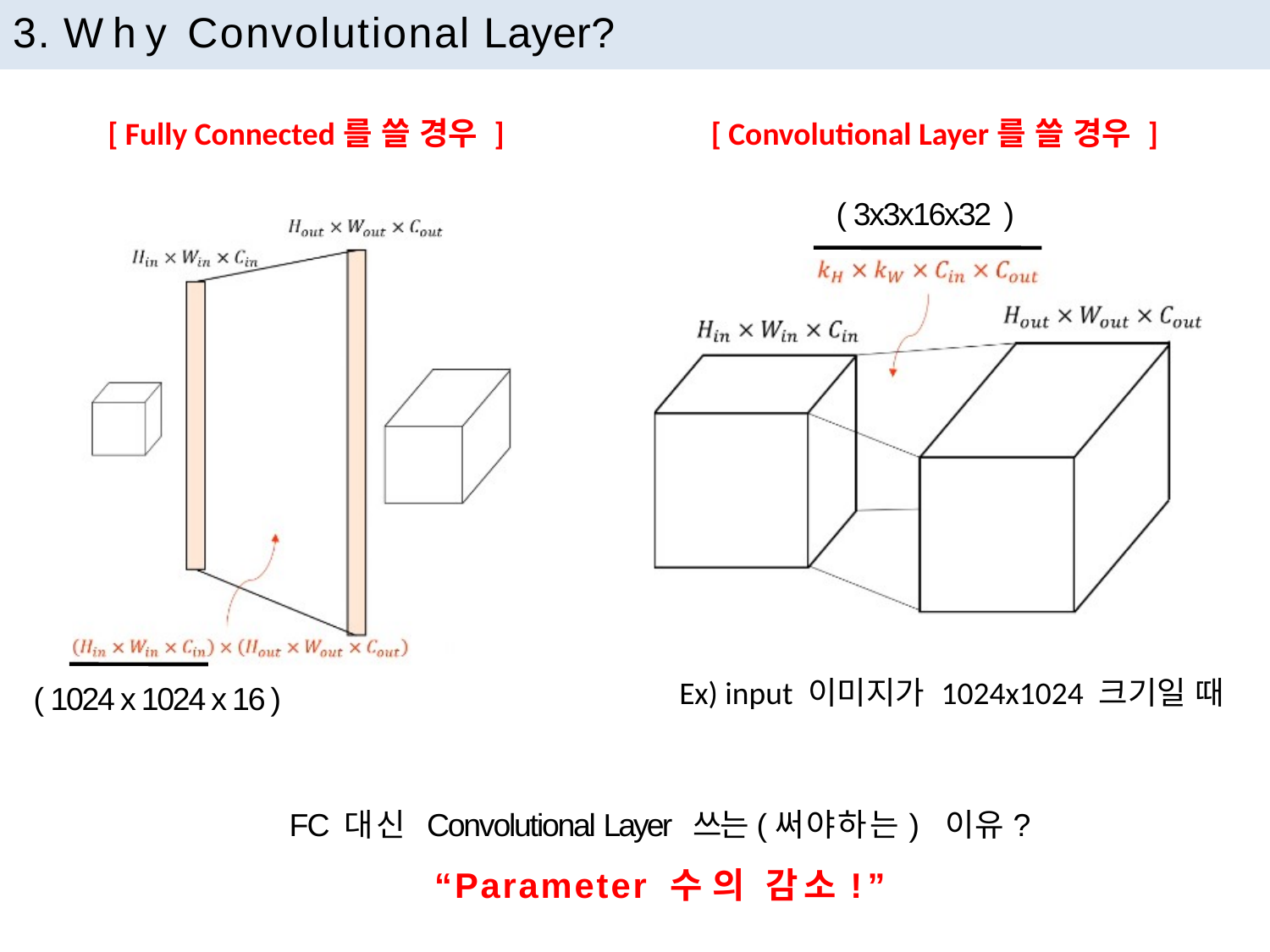

# 3. Why Convolutional Layer?
[ Fully Connected를 쓸 경우 ]
[ Convolutional Layer를 쓸 경우 ]
( 3x3x16x32 )

FC 대신 Convolutional Layer  쓰는(써야하는) 이유?
“Parameter 수의 감소!”
Ex) input 이미지가 1024x1024 크기일 때
( 1024 x 1024 x 16 )